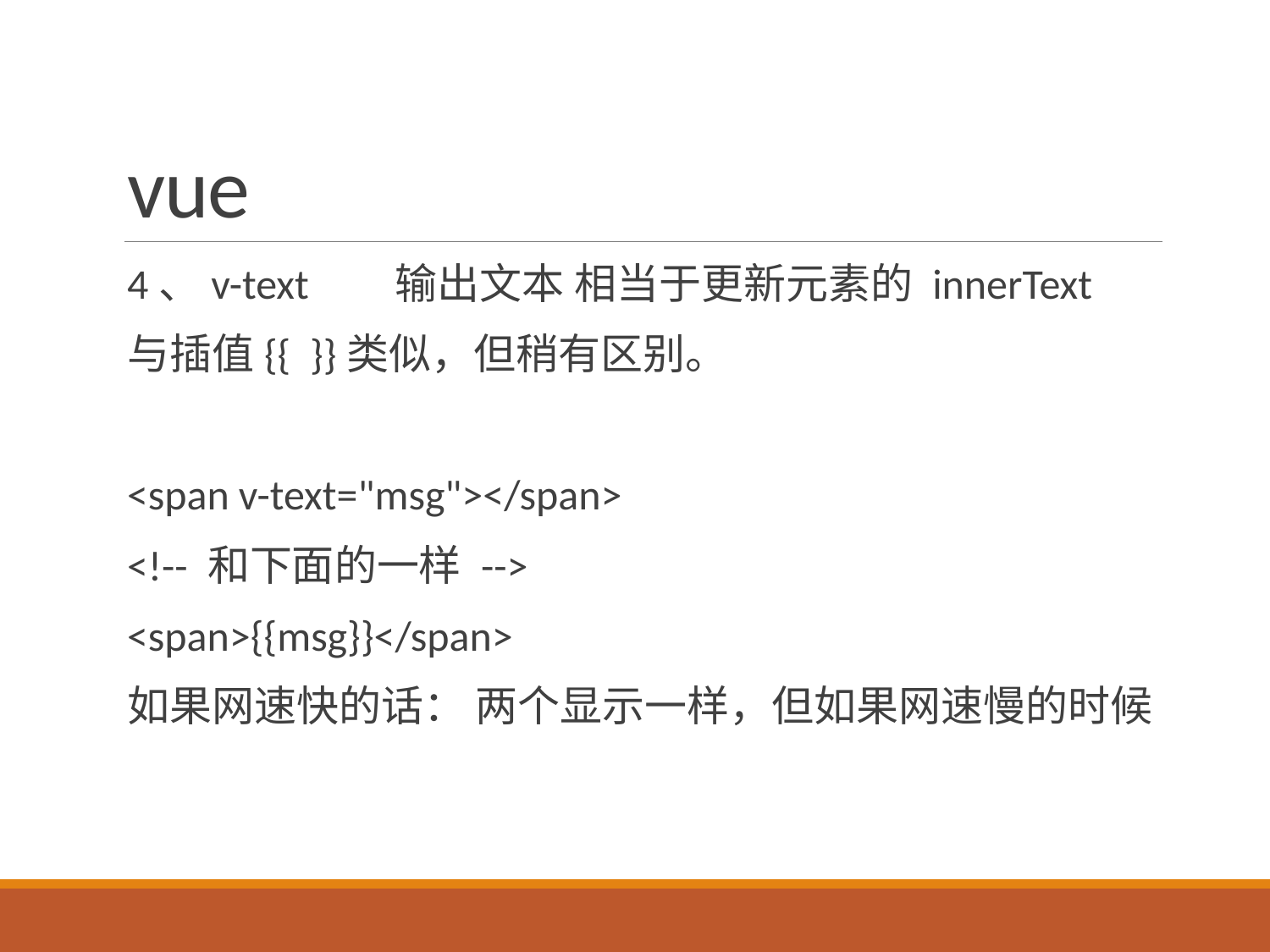

# vue
4、v-text        输出文本 相当于更新元素的 innerText
与插值{{  }}类似，但稍有区别。

<span v-text="msg"></span>
<!-- 和下面的一样 -->
<span>{{msg}}</span>
如果网速快的话： 两个显示一样，但如果网速慢的时候